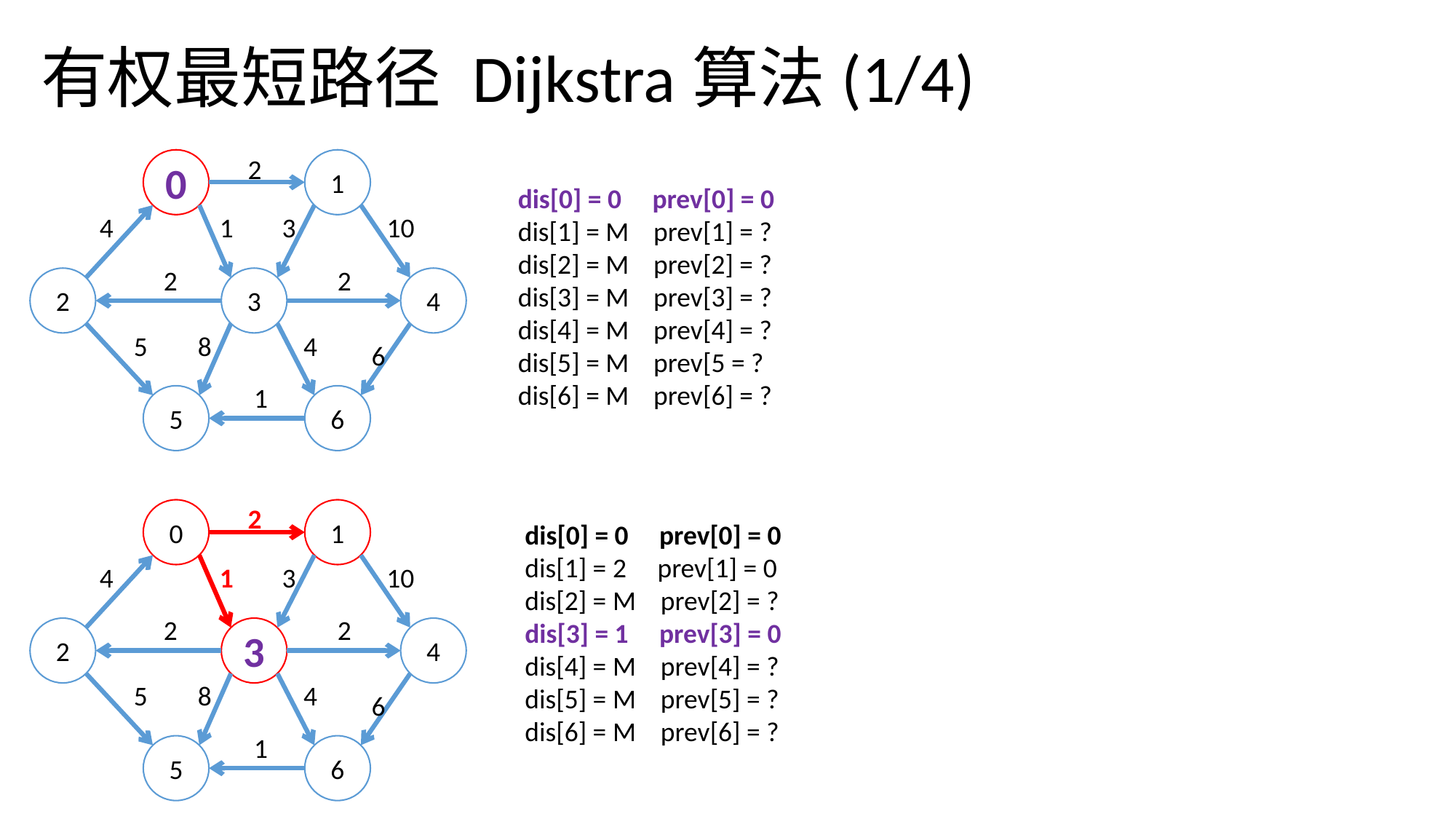

# 有权最短路径 Dijkstra算法(1/4)
2
0
1
2
3
4
5
6
4
1
3
10
2
2
5
8
4
6
1
dis[0] = 0     prev[0] = 0
dis[1] = M    prev[1] = ?
dis[2] = M    prev[2] = ?
dis[3] = M    prev[3] = ?
dis[4] = M    prev[4] = ?
dis[5] = M    prev[5 = ?
dis[6] = M    prev[6] = ?
2
0
1
2
3
4
5
6
4
1
3
10
2
2
5
8
4
6
1
dis[0] = 0     prev[0] = 0
dis[1] = 2     prev[1] = 0
dis[2] = M    prev[2] = ?
dis[3] = 1     prev[3] = 0
dis[4] = M    prev[4] = ?
dis[5] = M    prev[5] = ?
dis[6] = M    prev[6] = ?